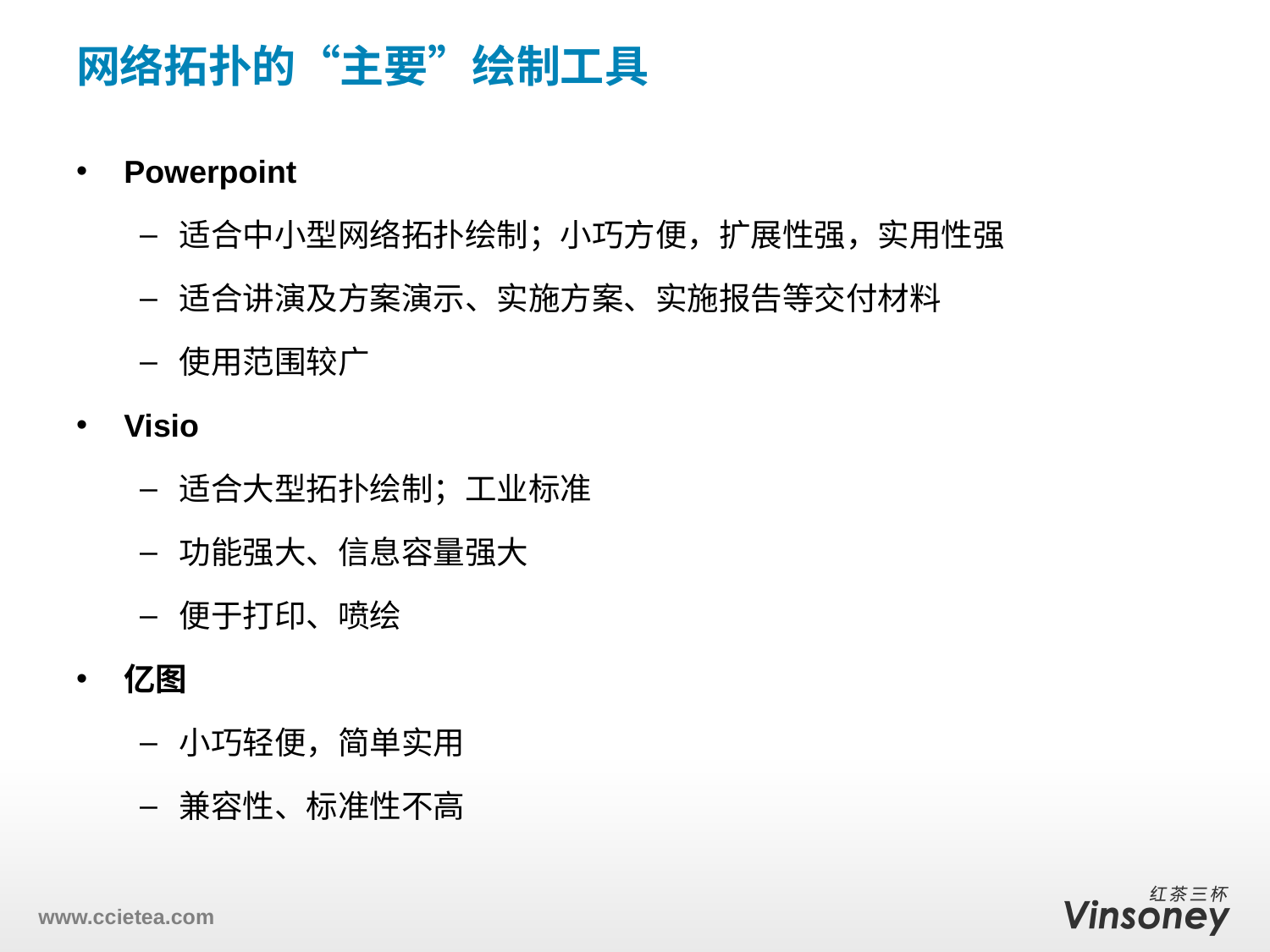

# 网络拓扑的“主要”绘制工具
Powerpoint
适合中小型网络拓扑绘制；小巧方便，扩展性强，实用性强
适合讲演及方案演示、实施方案、实施报告等交付材料
使用范围较广
Visio
适合大型拓扑绘制；工业标准
功能强大、信息容量强大
便于打印、喷绘
亿图
小巧轻便，简单实用
兼容性、标准性不高